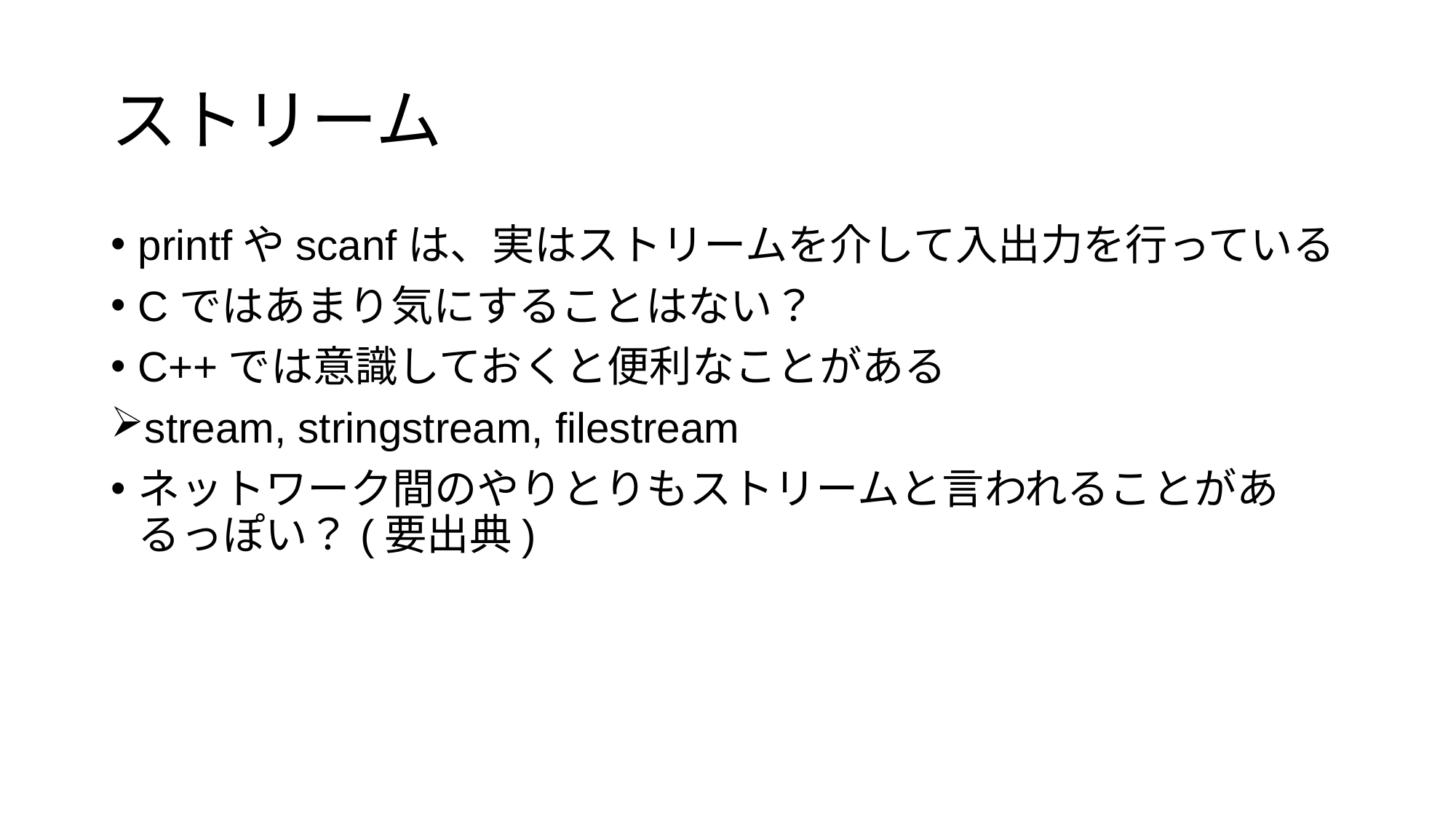

# ストリーム
printfやscanfは、実はストリームを介して入出力を行っている
Cではあまり気にすることはない？
C++では意識しておくと便利なことがある
stream, stringstream, filestream
ネットワーク間のやりとりもストリームと言われることがあるっぽい？(要出典)